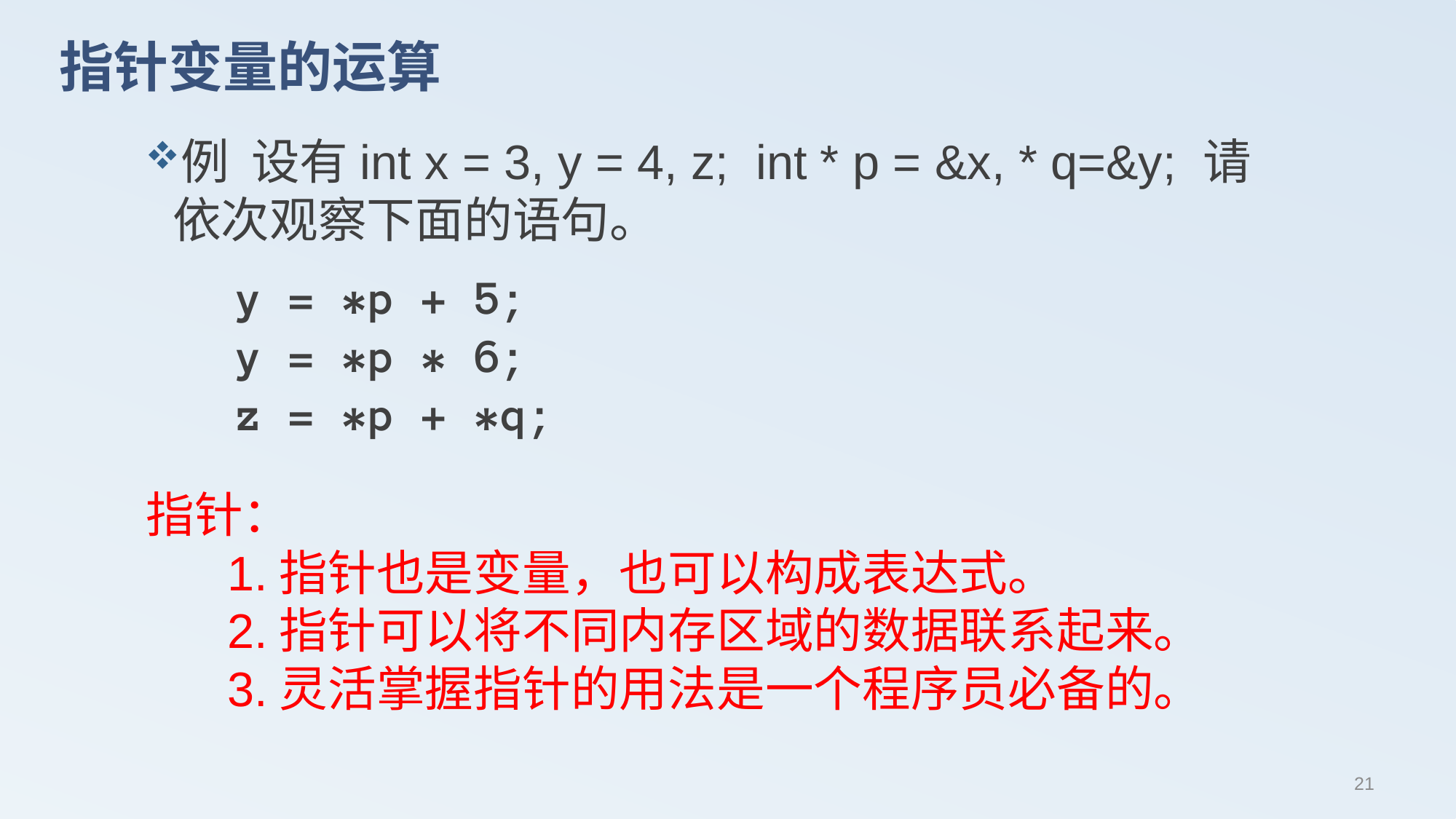

# 指针变量的运算
例  设有int x = 3, y = 4, z;  int * p = &x, * q=&y; 请依次观察下面的语句。
y = *p + 5;
y = *p * 6;
z = *p + *q;
指针：
  1.指针也是变量，也可以构成表达式。
  2.指针可以将不同内存区域的数据联系起来。
  3.灵活掌握指针的用法是一个程序员必备的。